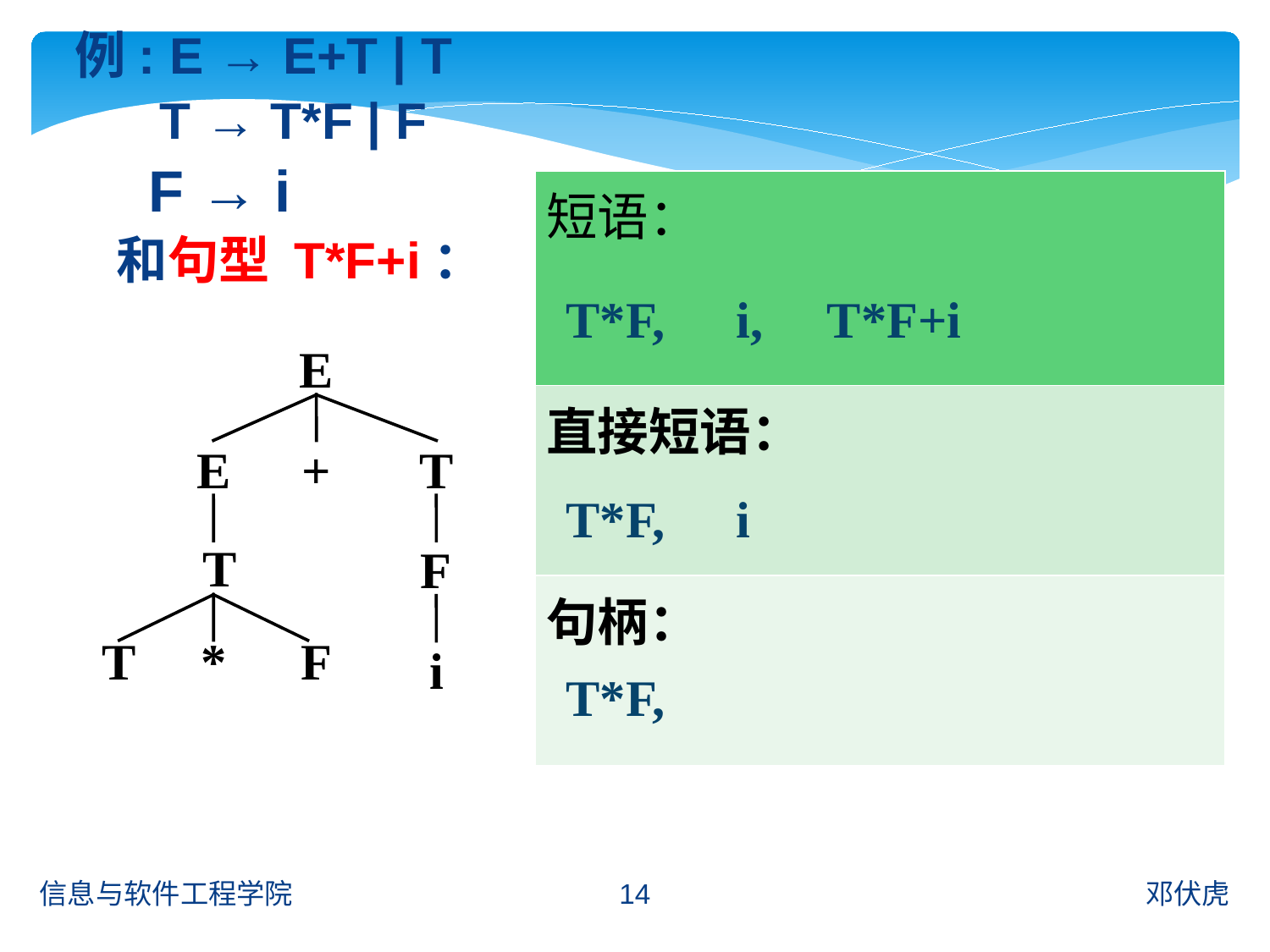

例: E → E+T | T
      T → T*F | F
  F → i
和句型 T*F+i：
| 短语： |
| --- |
| 直接短语： |
| 句柄： |
T*F,
i,
T*F+i
E

E
+
T

T
F

T
*
F
i
i
T*F,
T*F,
14
信息与软件工程学院
邓伏虎